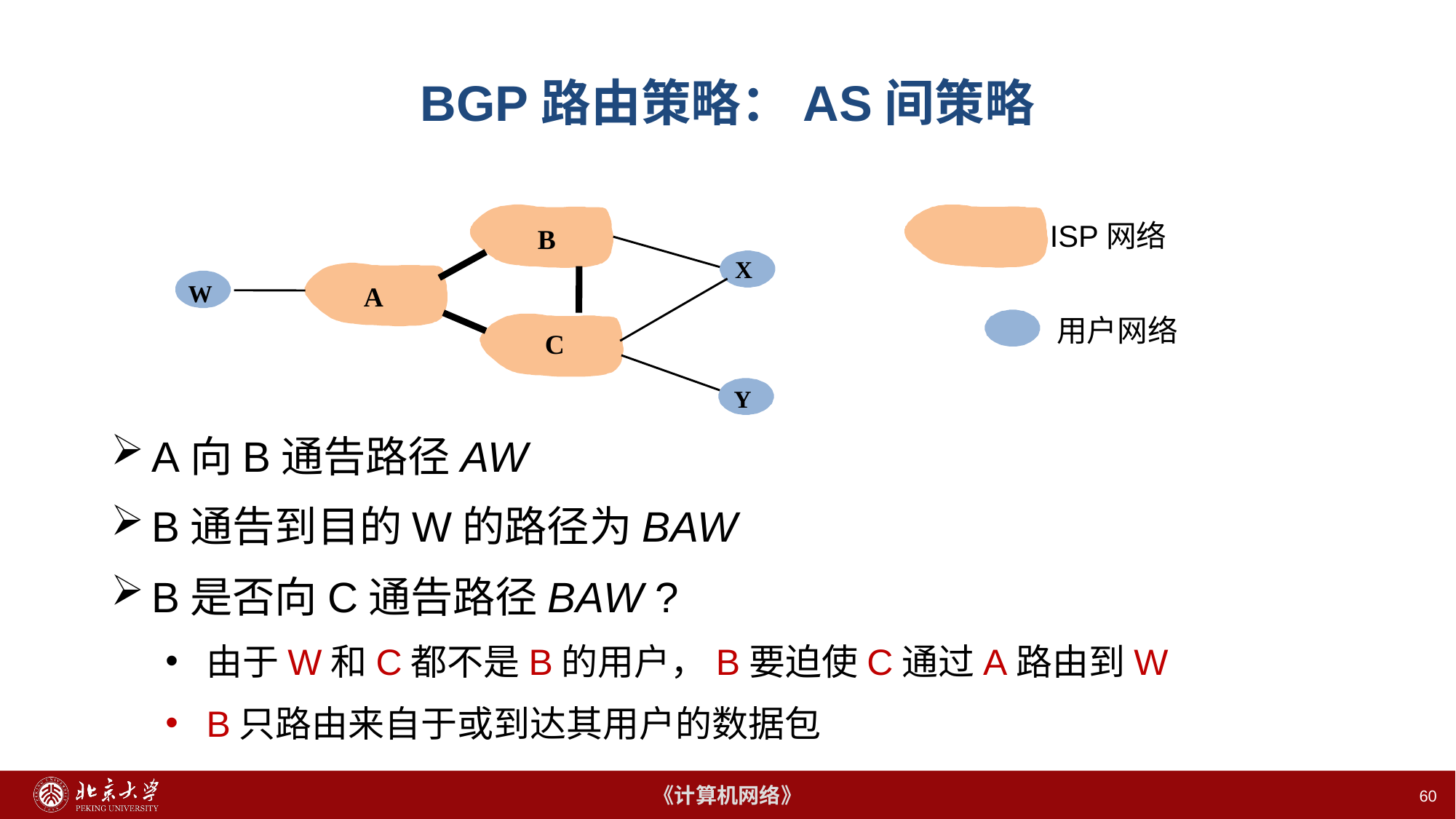

60
# BGP路由策略：AS间策略

B

X

W

A

C

Y

ISP网络

用户网络
A向B通告路径AW
B通告到目的W的路径为BAW
B是否向C通告路径BAW ?
由于W和C都不是B的用户，B要迫使C通过A路由到W
B只路由来自于或到达其用户的数据包